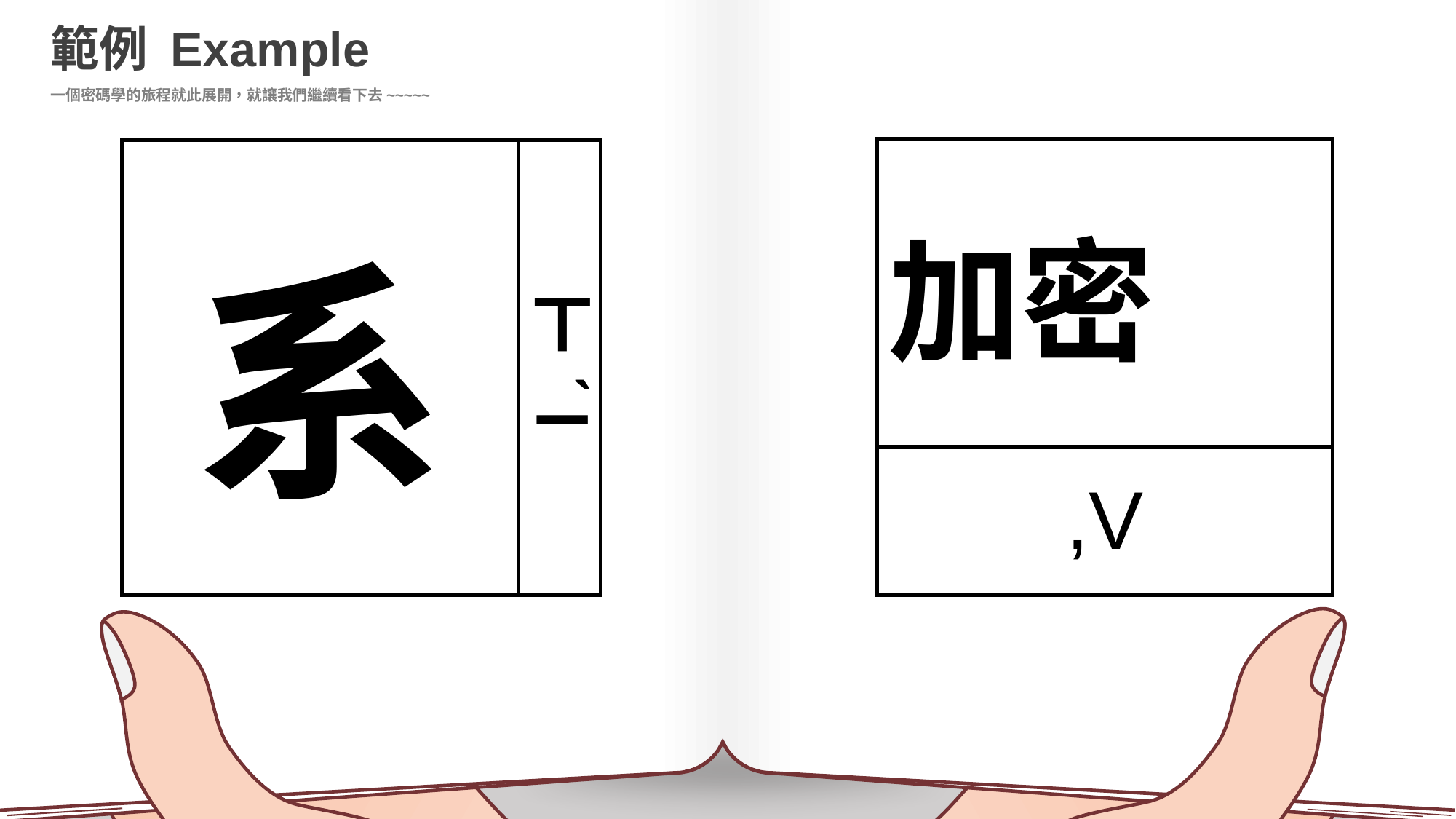

範例 Example
一個密碼學的旅程就此展開，就讓我們繼續看下去~~~~~
| 加密 |
| --- |
| ,V |
| 系 | ㄒㄧ |
| --- | --- |
ˋ